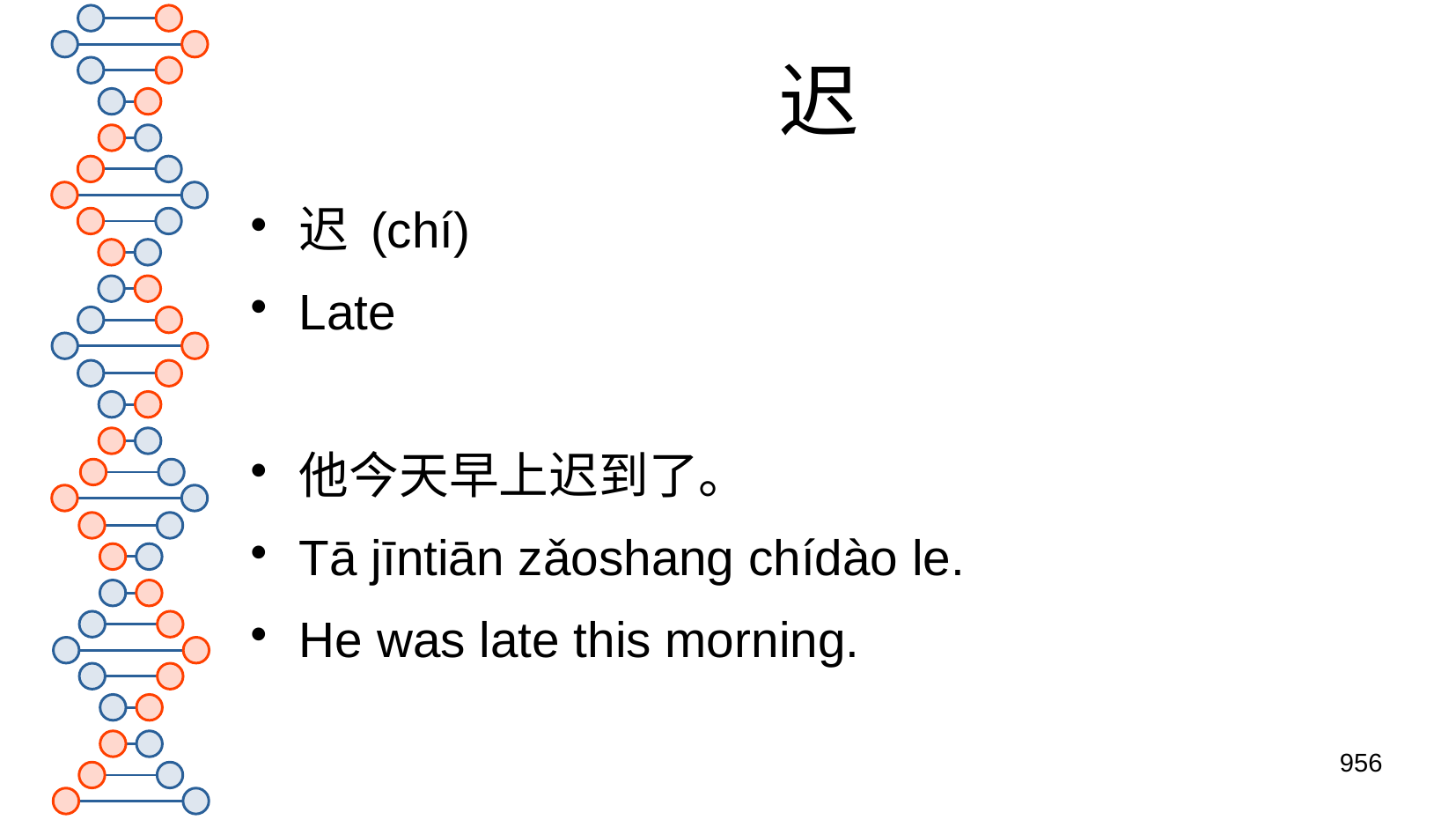

# 迟
迟 (chí)
Late

他今天早上迟到了。
Tā jīntiān zǎoshang chídào le.
He was late this morning.

956